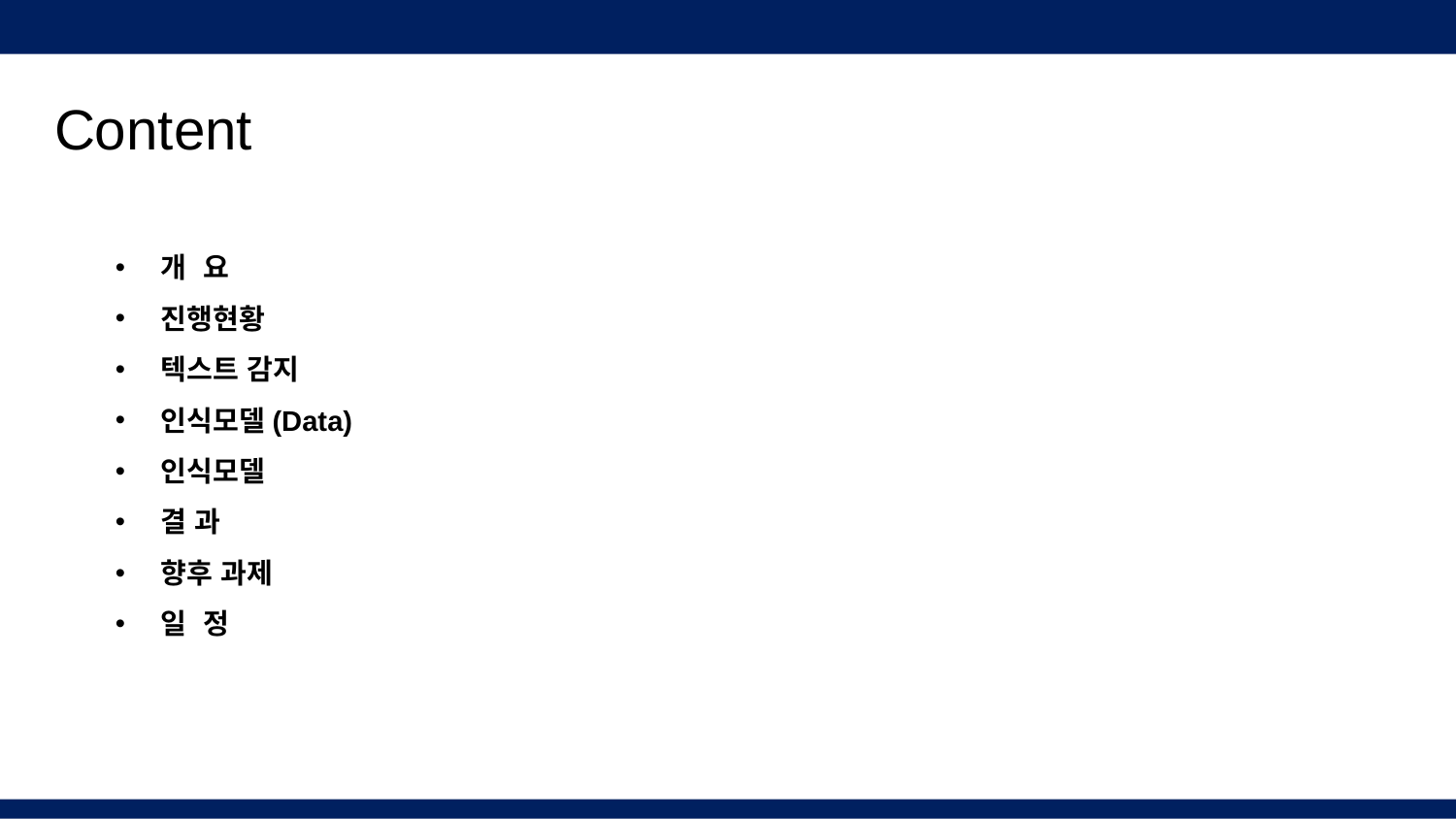

Content
개  요
진행현황
텍스트 감지
인식모델(Data)
인식모델
결 과
향후 과제
일  정